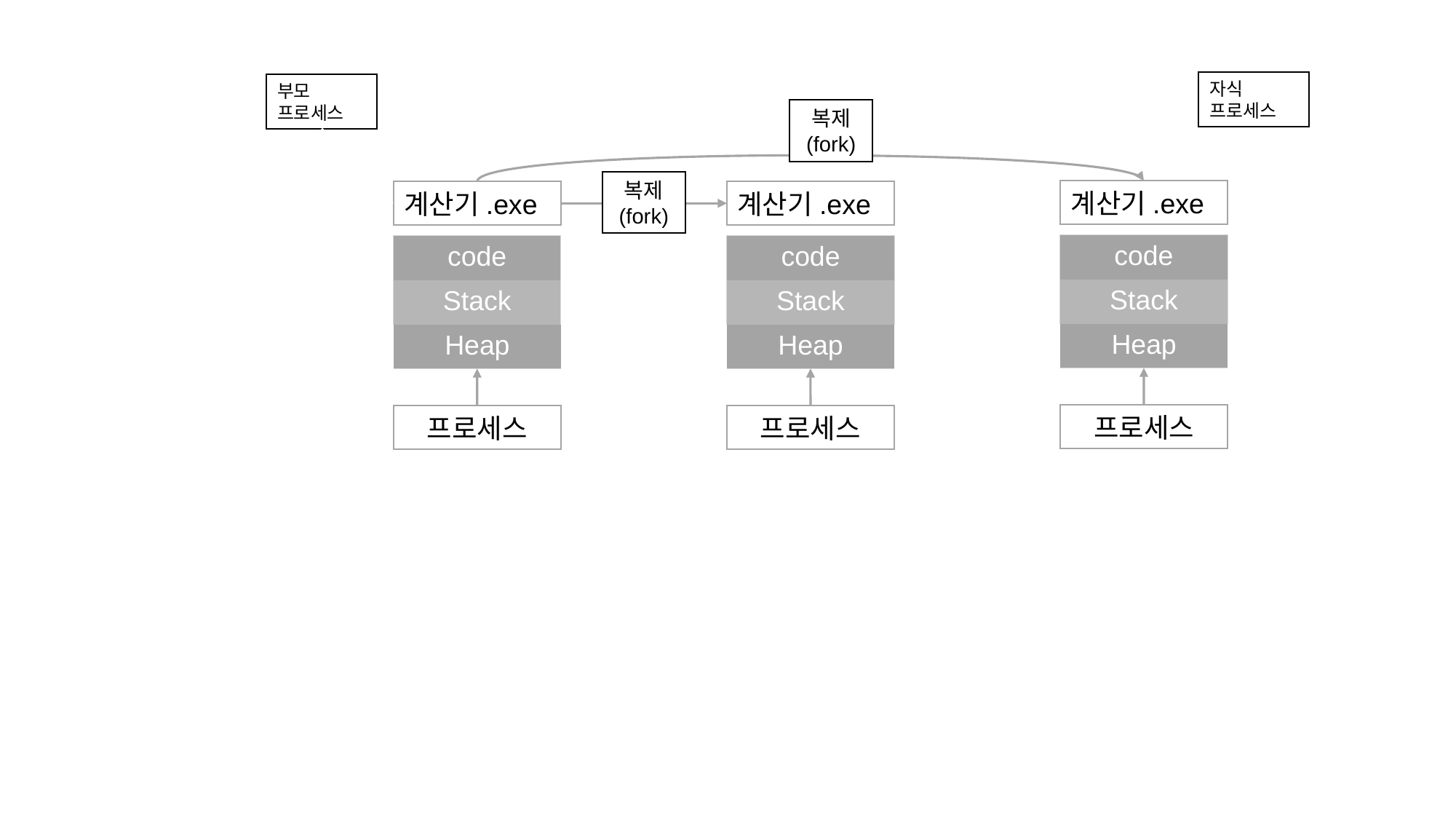

자식
프로세스
부모
프로세스
복제
(fork)
복제
(fork)
계산기.exe
계산기.exe
계산기.exe
| code |
| --- |
| Stack |
| Heap |
| code |
| --- |
| Stack |
| Heap |
| code |
| --- |
| Stack |
| Heap |
프로세스
프로세스
프로세스